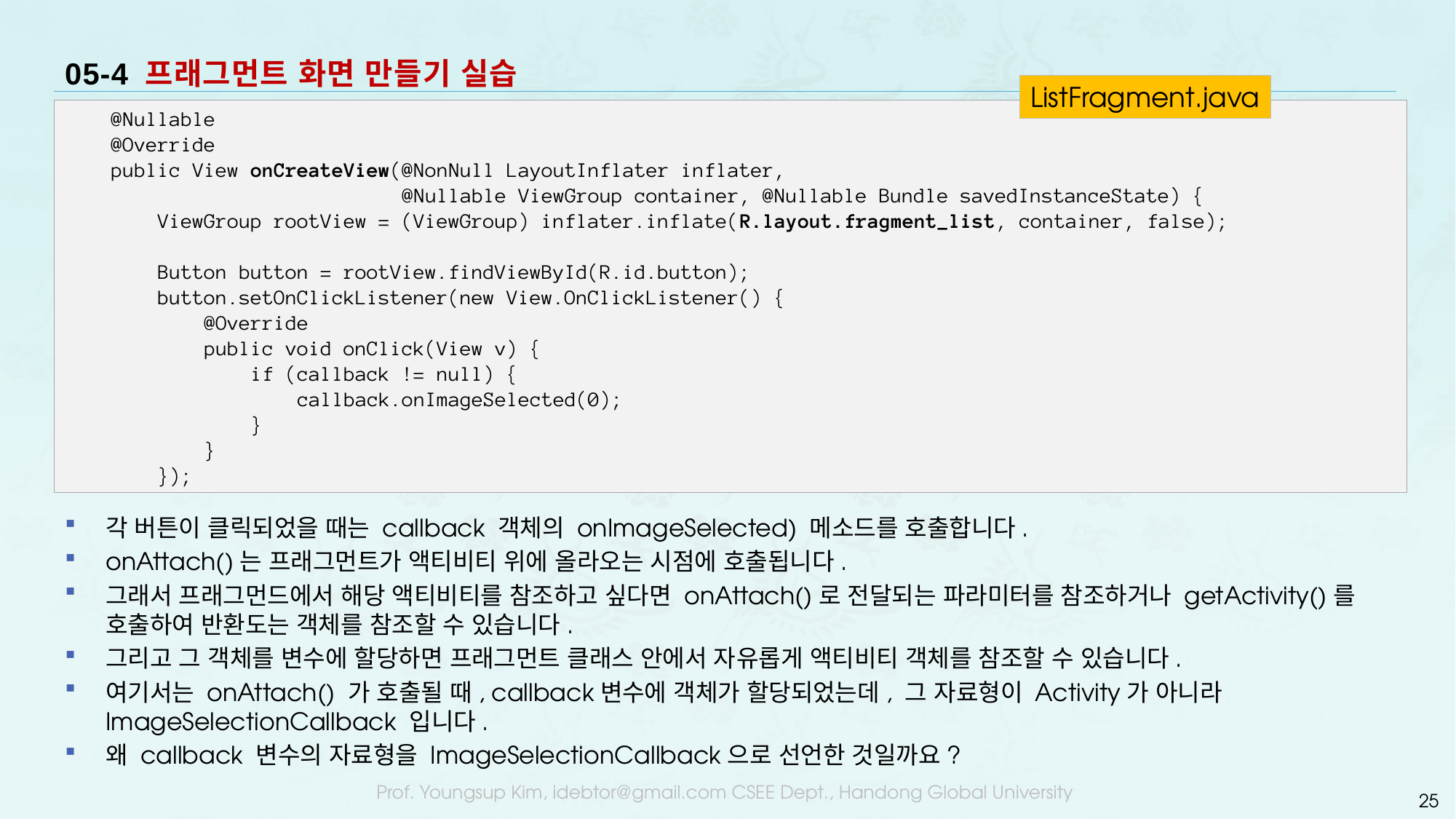

# 05-4 프래그먼트 화면 만들기 실습
ListFragment.java

각 버튼이 클릭되었을 때는 callback 객체의 onImageSelected) 메소드를 호출합니다.
onAttach()는 프래그먼트가 액티비티 위에 올라오는 시점에 호출됩니다.
그래서 프래그먼드에서 해당 액티비티를 참조하고 싶다면 onAttach()로 전달되는 파라미터를 참조하거나 getActivity()를 호출하여 반환도는 객체를 참조할 수 있습니다.
그리고 그 객체를 변수에 할당하면 프래그먼트 클래스 안에서 자유롭게 액티비티 객체를 참조할 수 있습니다.
여기서는 onAttach() 가 호출될 때, callback변수에 객체가 할당되었는데, 그 자료형이 Activity가 아니라 ImageSelectionCallback 입니다.
왜 callback 변수의 자료형을 ImageSelectionCallback으로 선언한 것일까요?
    @Nullable
    @Override
    public View onCreateView(@NonNull LayoutInflater inflater,
                             @Nullable ViewGroup container, @Nullable Bundle savedInstanceState) {
        ViewGroup rootView = (ViewGroup) inflater.inflate(R.layout.fragment_list, container, false);

        Button button = rootView.findViewById(R.id.button);
        button.setOnClickListener(new View.OnClickListener() {
            @Override
            public void onClick(View v) {
                if (callback != null) {
                    callback.onImageSelected(0);
                }
            }
        });
25